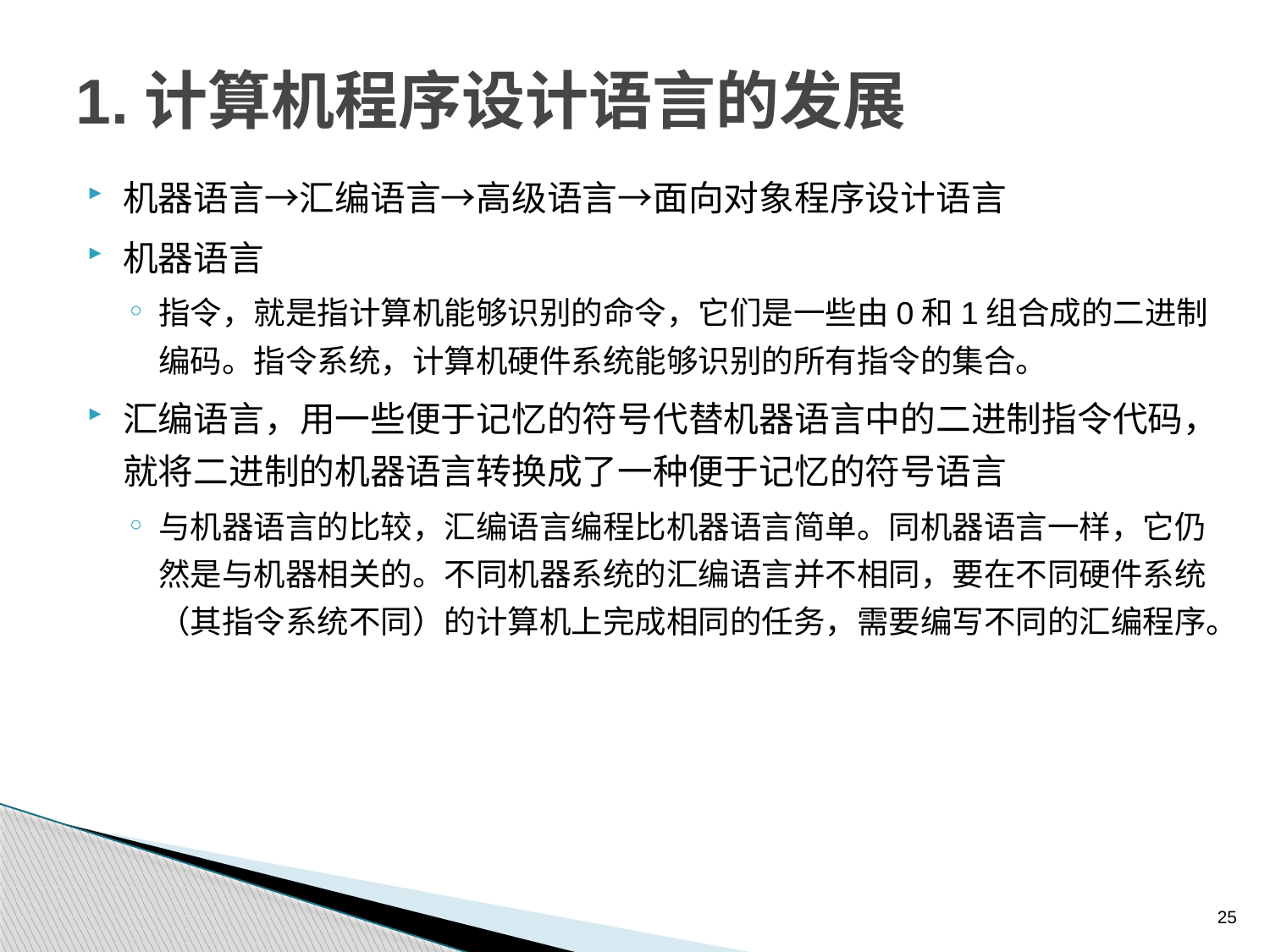

# 1.计算机程序设计语言的发展
机器语言→汇编语言→高级语言→面向对象程序设计语言
机器语言
指令，就是指计算机能够识别的命令，它们是一些由0和1组合成的二进制编码。指令系统，计算机硬件系统能够识别的所有指令的集合。
汇编语言，用一些便于记忆的符号代替机器语言中的二进制指令代码，就将二进制的机器语言转换成了一种便于记忆的符号语言
与机器语言的比较，汇编语言编程比机器语言简单。同机器语言一样，它仍然是与机器相关的。不同机器系统的汇编语言并不相同，要在不同硬件系统（其指令系统不同）的计算机上完成相同的任务，需要编写不同的汇编程序。

25